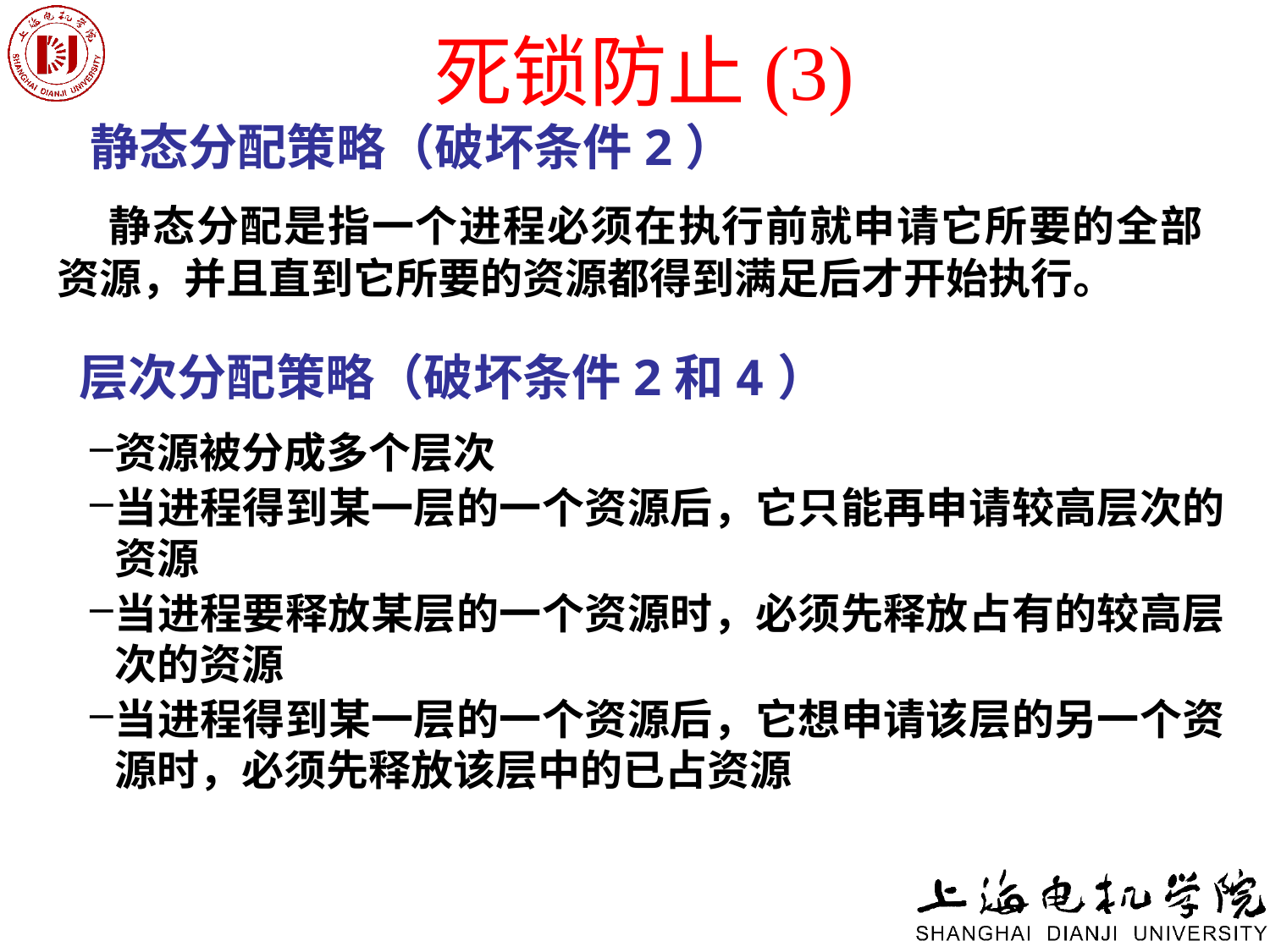

# 死锁防止(3)
   静态分配策略（破坏条件2）
   静态分配是指一个进程必须在执行前就申请它所要的全部资源，并且直到它所要的资源都得到满足后才开始执行。
  层次分配策略（破坏条件2和4）
资源被分成多个层次
当进程得到某一层的一个资源后，它只能再申请较高层次的资源
当进程要释放某层的一个资源时，必须先释放占有的较高层次的资源
当进程得到某一层的一个资源后，它想申请该层的另一个资源时，必须先释放该层中的已占资源